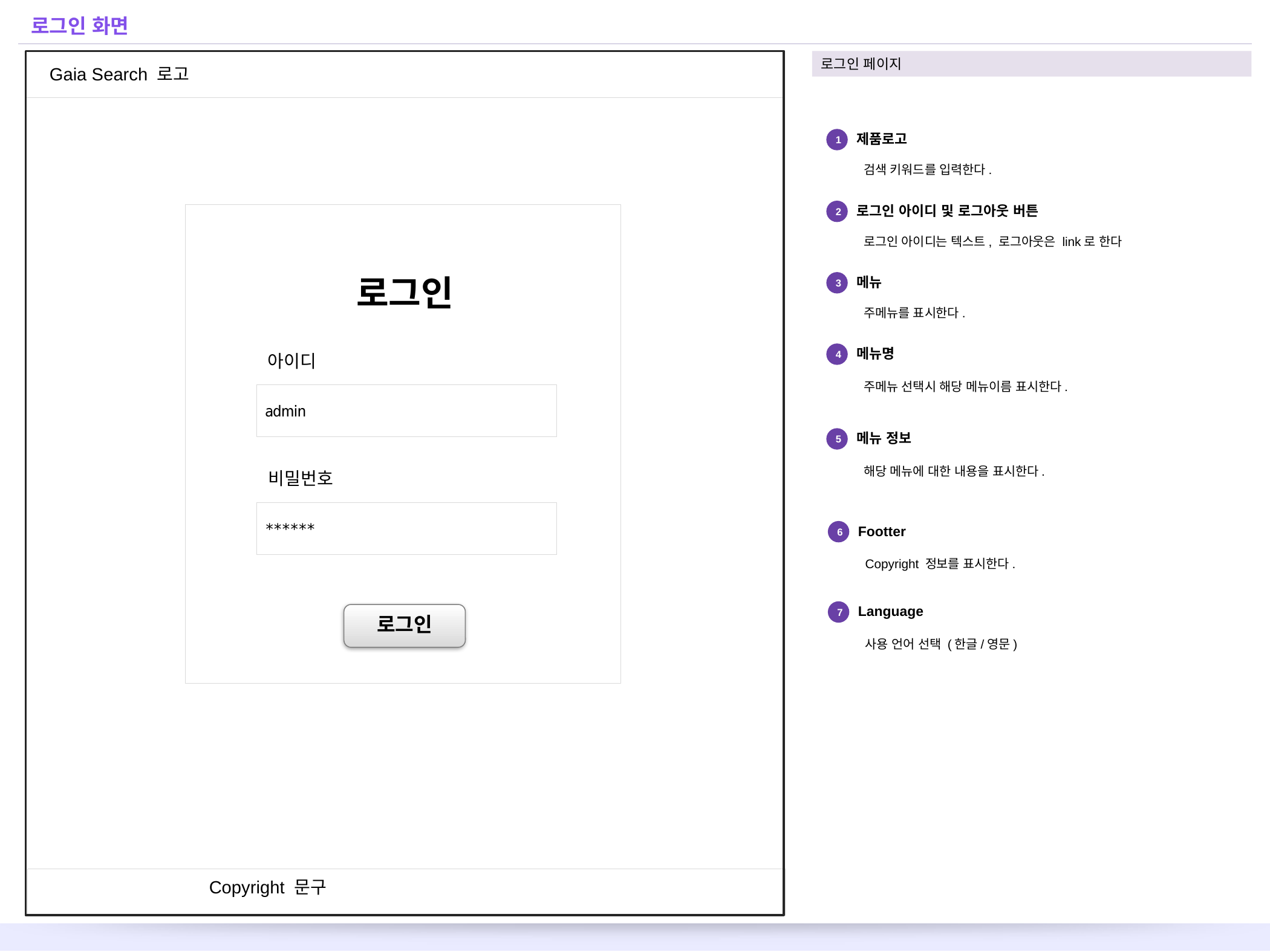

# 로그인 화면

로그인 페이지
Gaia Search 로고
제품로고
1
검색 키워드를 입력한다.
로그인 아이디 및 로그아웃 버튼
2

로그인 아이디는 텍스트, 로그아웃은 link로 한다
로그인
메뉴
3
주메뉴를 표시한다.
메뉴명
4
아이디
주메뉴 선택시 해당 메뉴이름 표시한다.
admin
메뉴 정보
5
해당 메뉴에 대한 내용을 표시한다.
비밀번호
******
Footter
6
Copyright 정보를 표시한다.
Language
7
로그인
사용 언어 선택 (한글/영문)

Copyright 문구